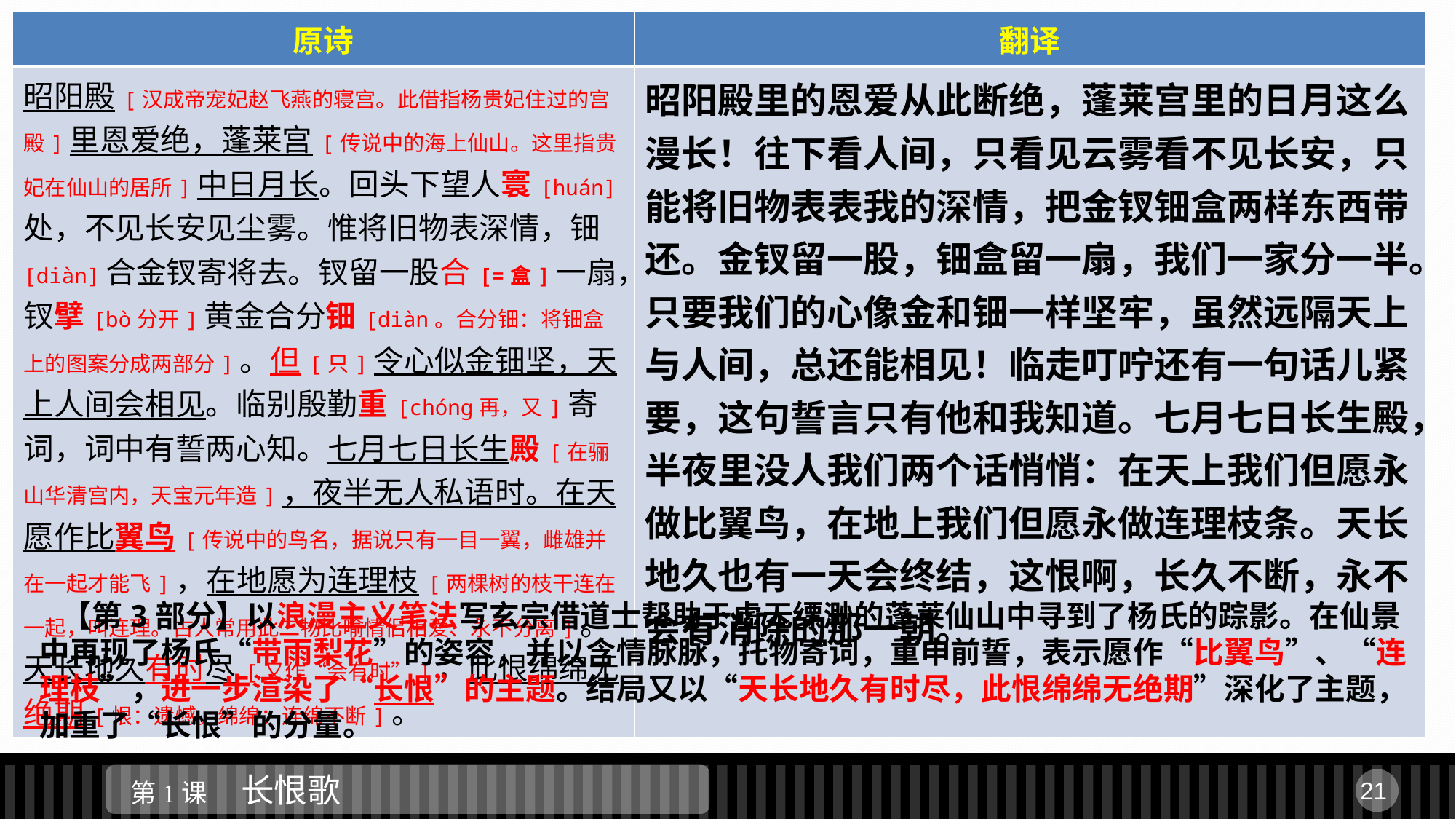

| 原诗 | 翻译 |
| --- | --- |
| 昭阳殿[汉成帝宠妃赵飞燕的寝宫。此借指杨贵妃住过的宫殿]里恩爱绝，蓬莱宫[传说中的海上仙山。这里指贵妃在仙山的居所]中日月长。回头下望人寰[huán]处，不见长安见尘雾。惟将旧物表深情，钿[diàn]合金钗寄将去。钗留一股合[=盒]一扇，钗擘[bò分开]黄金合分钿[diàn。合分钿：将钿盒上的图案分成两部分]。但[只]令心似金钿坚，天上人间会相见。临别殷勤重[chóng再，又]寄词，词中有誓两心知。七月七日长生殿[在骊山华清宫内，天宝元年造]，夜半无人私语时。在天愿作比翼鸟[传说中的鸟名，据说只有一目一翼，雌雄并在一起才能飞]，在地愿为连理枝[两棵树的枝干连在一起，叫连理。古人常用此二物比喻情侣相爱、永不分离]。天长地久有时尽[又作“会有时”]，此恨绵绵无绝期[恨：遗憾。绵绵：连绵不断]。 | 昭阳殿里的恩爱从此断绝，蓬莱宫里的日月这么漫长！往下看人间，只看见云雾看不见长安，只能将旧物表表我的深情，把金钗钿盒两样东西带还。金钗留一股，钿盒留一扇，我们一家分一半。只要我们的心像金和钿一样坚牢，虽然远隔天上与人间，总还能相见！临走叮咛还有一句话儿紧要，这句誓言只有他和我知道。七月七日长生殿，半夜里没人我们两个话悄悄：在天上我们但愿永做比翼鸟，在地上我们但愿永做连理枝条。天长地久也有一天会终结，这恨啊，长久不断，永不会有消除的那一朝。 |
   【第3部分】以浪漫主义笔法写玄宗借道士帮助于虚无缥渺的蓬莱仙山中寻到了杨氏的踪影。在仙景中再现了杨氏“带雨梨花”的姿容，并以含情脉脉，托物寄词，重申前誓，表示愿作“比翼鸟”、“连理枝”，进一步渲染了“长恨”的主题。结局又以“天长地久有时尽，此恨绵绵无绝期”深化了主题，加重了“长恨”的分量。